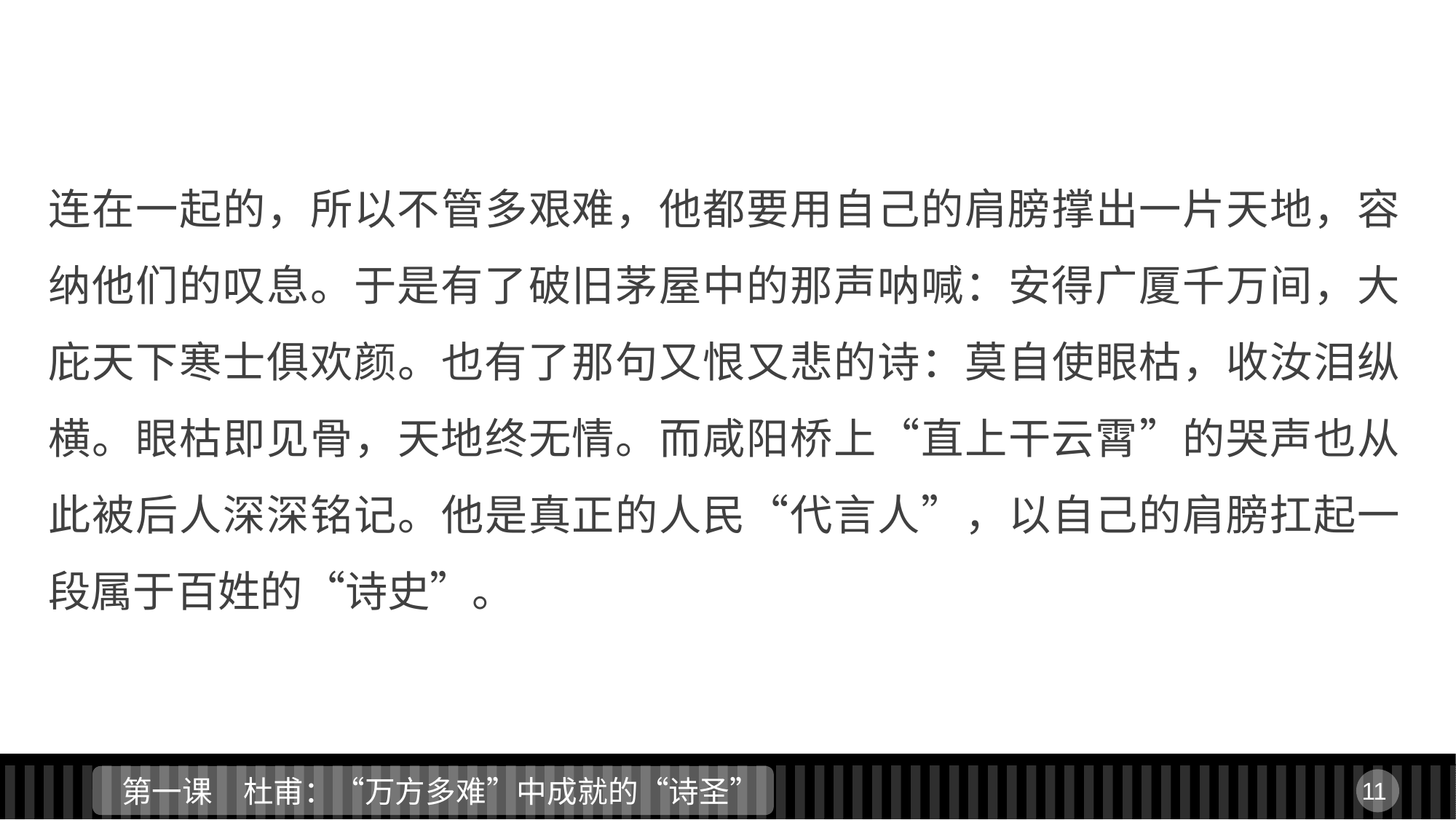

连在一起的，所以不管多艰难，他都要用自己的肩膀撑出一片天地，容纳他们的叹息。于是有了破旧茅屋中的那声呐喊：安得广厦千万间，大庇天下寒士俱欢颜。也有了那句又恨又悲的诗：莫自使眼枯，收汝泪纵横。眼枯即见骨，天地终无情。而咸阳桥上“直上干云霄”的哭声也从此被后人深深铭记。他是真正的人民“代言人”，以自己的肩膀扛起一段属于百姓的“诗史”。